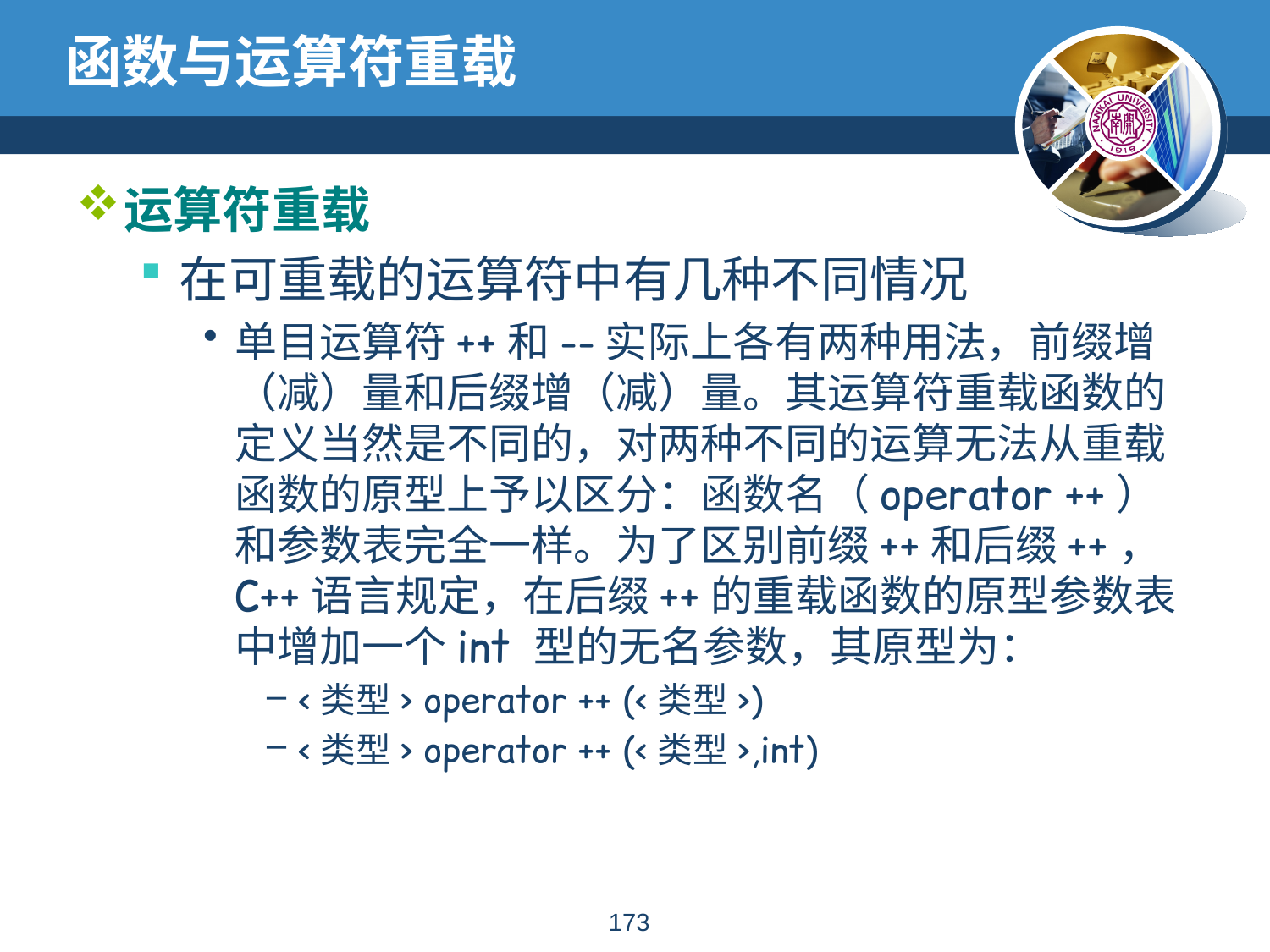

# 函数与运算符重载
运算符重载
在可重载的运算符中有几种不同情况
单目运算符++和--实际上各有两种用法，前缀增（减）量和后缀增（减）量。其运算符重载函数的定义当然是不同的，对两种不同的运算无法从重载函数的原型上予以区分：函数名（operator ++）和参数表完全一样。为了区别前缀++和后缀++，C++语言规定，在后缀++的重载函数的原型参数表中增加一个int 型的无名参数，其原型为：
<类型> operator ++ (<类型>)
<类型> operator ++ (<类型>,int)
173